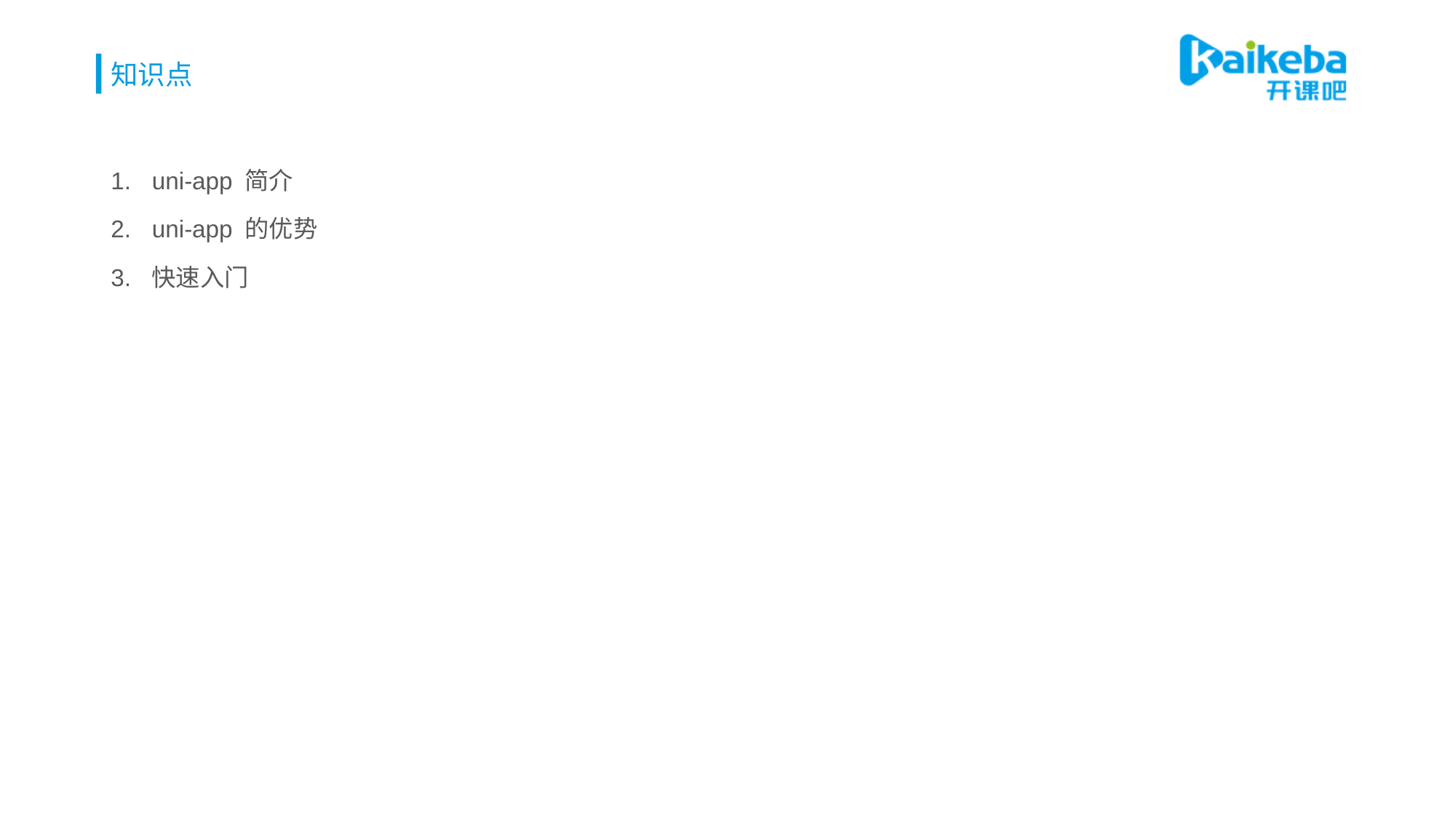

# 知识点
uni-app 简介
uni-app 的优势
快速入门